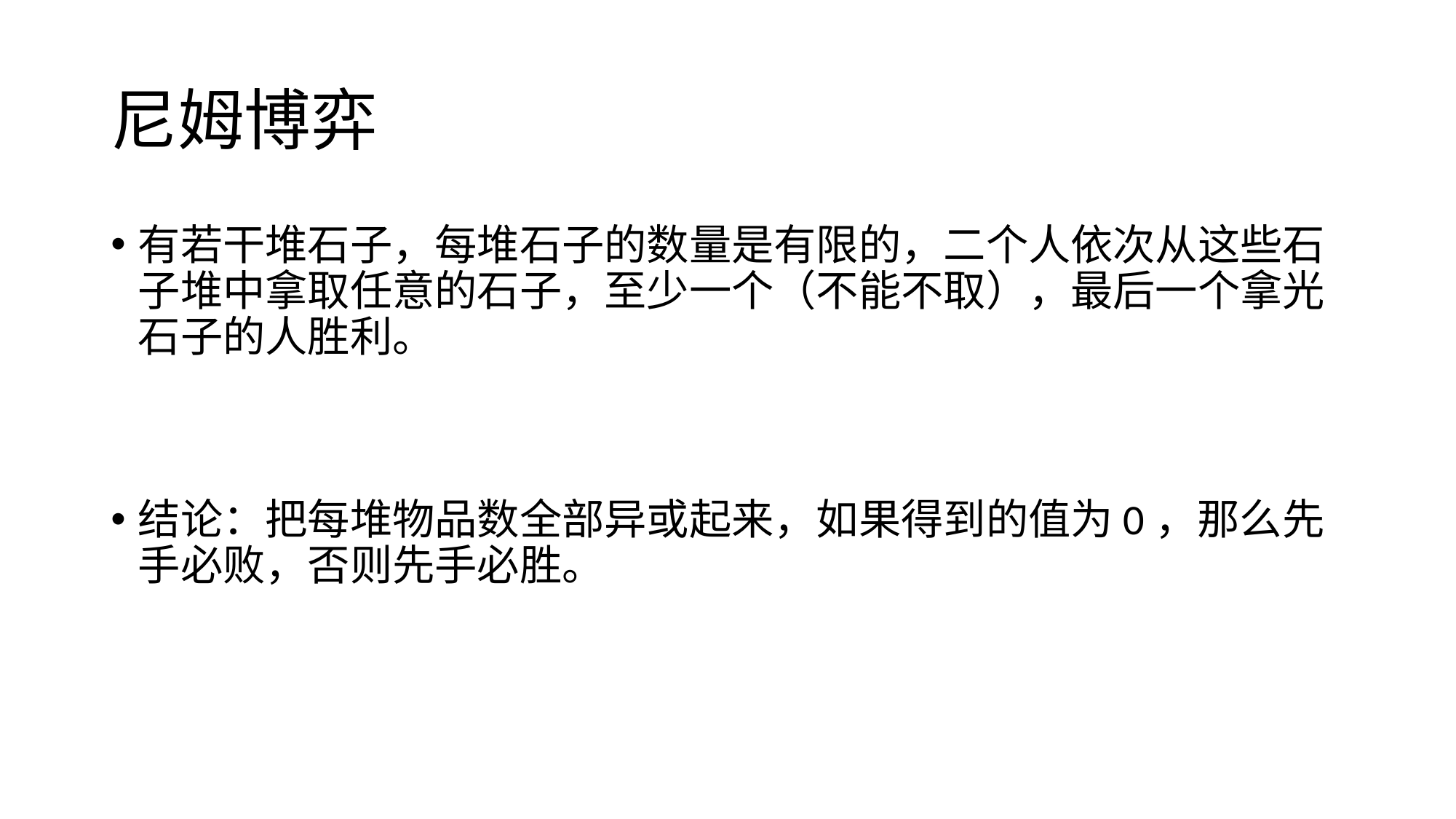

# 尼姆博弈
有若干堆石子，每堆石子的数量是有限的，二个人依次从这些石子堆中拿取任意的石子，至少一个（不能不取），最后一个拿光石子的人胜利。

结论：把每堆物品数全部异或起来，如果得到的值为0，那么先手必败，否则先手必胜。